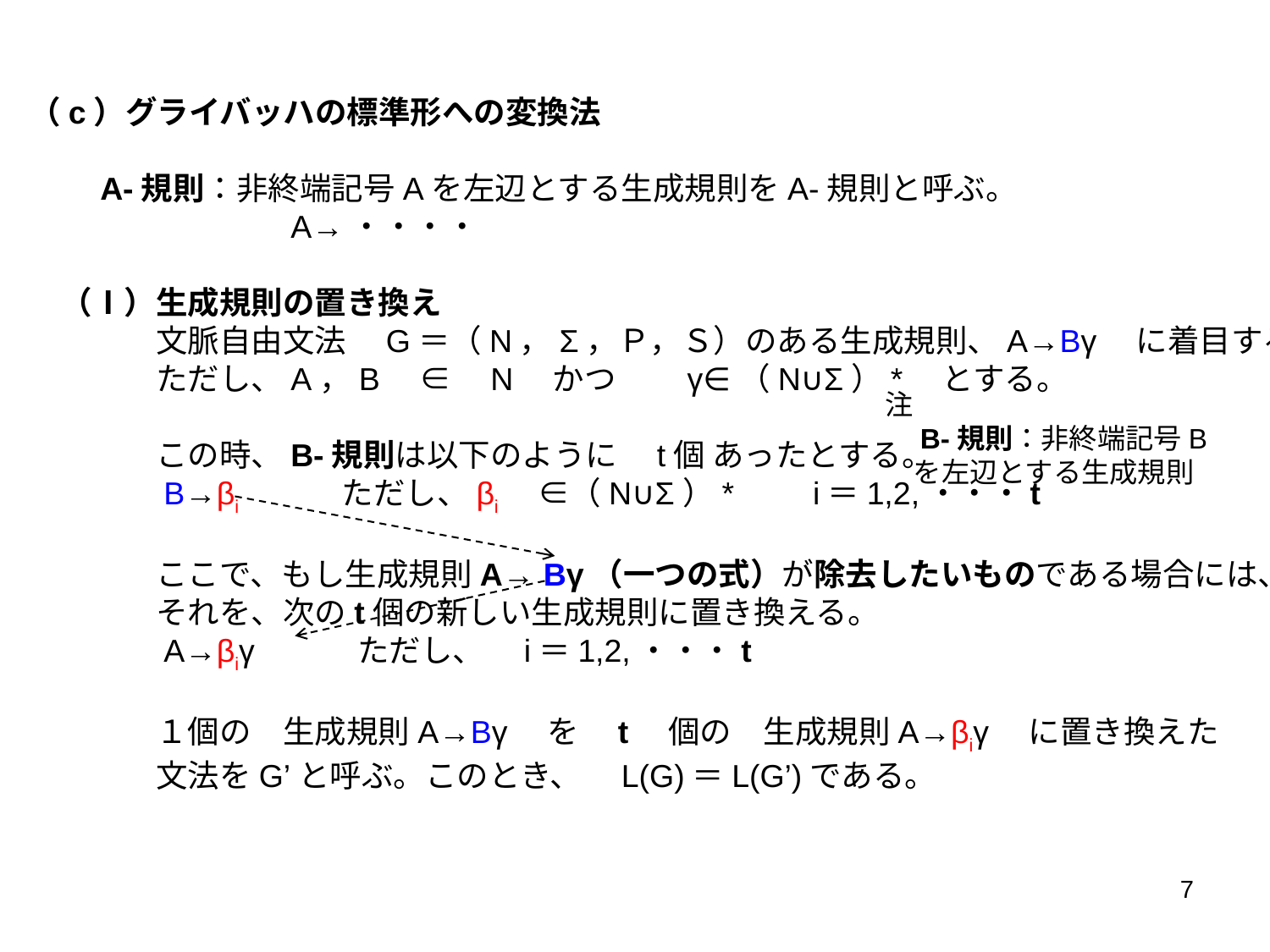

（c）グライバッハの標準形への変換法

　　A-規則：非終端記号Aを左辺とする生成規則をA-規則と呼ぶ。
　　　　　　　　A→・・・・

　（Ⅰ）生成規則の置き換え
　　　　文脈自由文法　G＝（N，Σ，Ｐ，Ｓ）のある生成規則、A→Bγ　に着目する。
　　　　ただし、A，B　∈　N　かつ　　γ∈（N∪Σ）*　とする。

　　　　この時、B-規則は以下のように　t個 あったとする。
　　　　B→βi　　　ただし、βi　∈（N∪Σ）*　　i＝1,2,・・・t

　　　　ここで、もし生成規則A→ Bγ（一つの式）が除去したいものである場合には、
　　　　それを、次のt個の新しい生成規則に置き換える。
　　　　A→βiγ　　　ただし、　i＝1,2,・・・t

　　　　１個の　生成規則A→Bγ　を　t　個の　生成規則A→βiγ　に置き換えた
　　　　文法をG’と呼ぶ。このとき、　L(G)＝L(G’)である。
注
　B-規則：非終端記号B
　を左辺とする生成規則
7